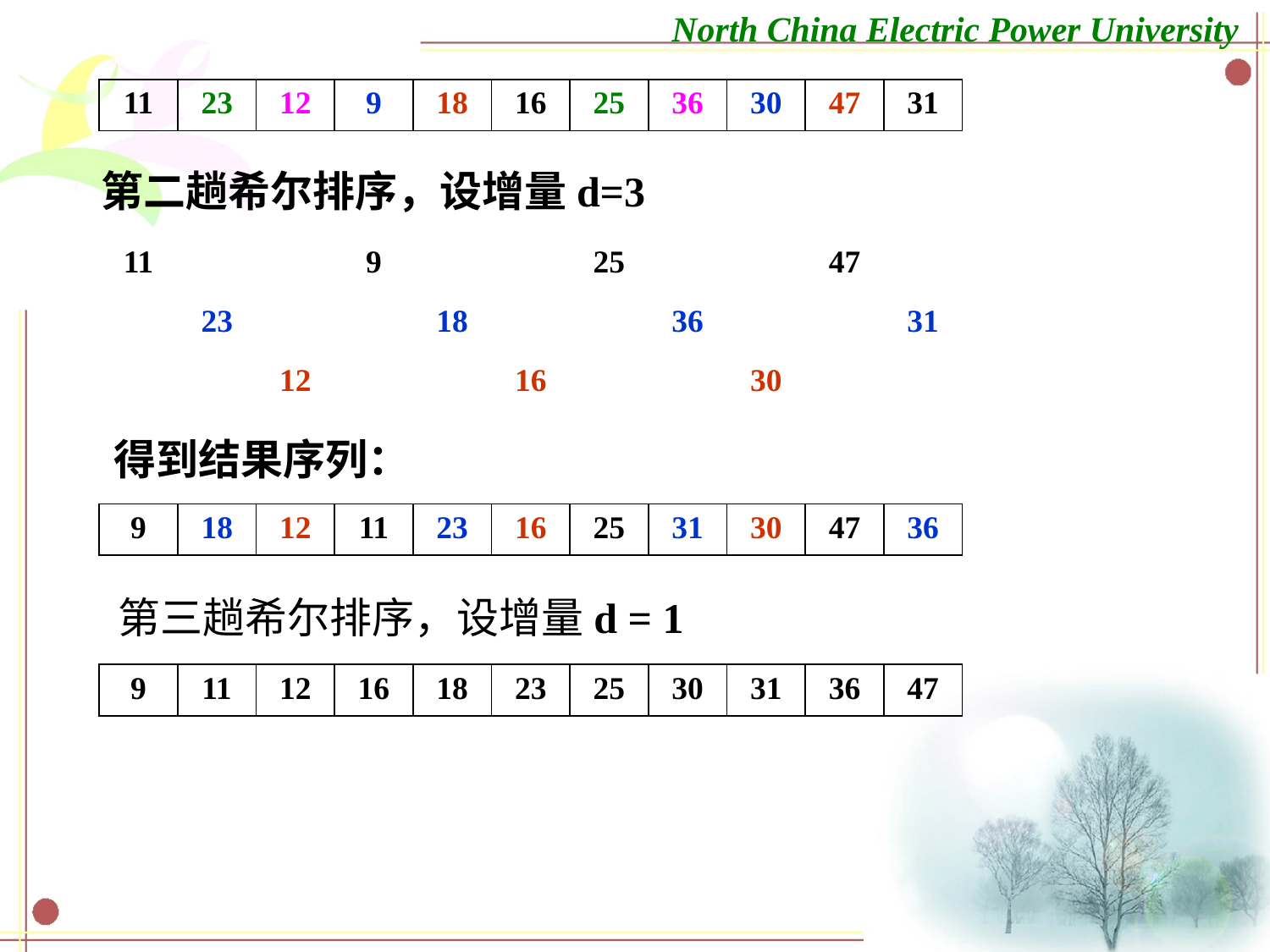

| 11 | 23 | 12 | 9 | 18 | 16 | 25 | 36 | 30 | 47 | 31 |
| --- | --- | --- | --- | --- | --- | --- | --- | --- | --- | --- |
第二趟希尔排序，设增量d=3
| 11 |  |  | 9 |  |  | 25 |  |  | 47 |  |
| --- | --- | --- | --- | --- | --- | --- | --- | --- | --- | --- |
|  | 23 |  |  | 18 |  |  | 36 |  |  | 31 |
| --- | --- | --- | --- | --- | --- | --- | --- | --- | --- | --- |
|  |  | 12 |  |  | 16 |  |  | 30 |  |  |
| --- | --- | --- | --- | --- | --- | --- | --- | --- | --- | --- |
得到结果序列：
| 9 | 18 | 12 | 11 | 23 | 16 | 25 | 31 | 30 | 47 | 36 |
| --- | --- | --- | --- | --- | --- | --- | --- | --- | --- | --- |
第三趟希尔排序，设增量d = 1
| 9 | 11 | 12 | 16 | 18 | 23 | 25 | 30 | 31 | 36 | 47 |
| --- | --- | --- | --- | --- | --- | --- | --- | --- | --- | --- |